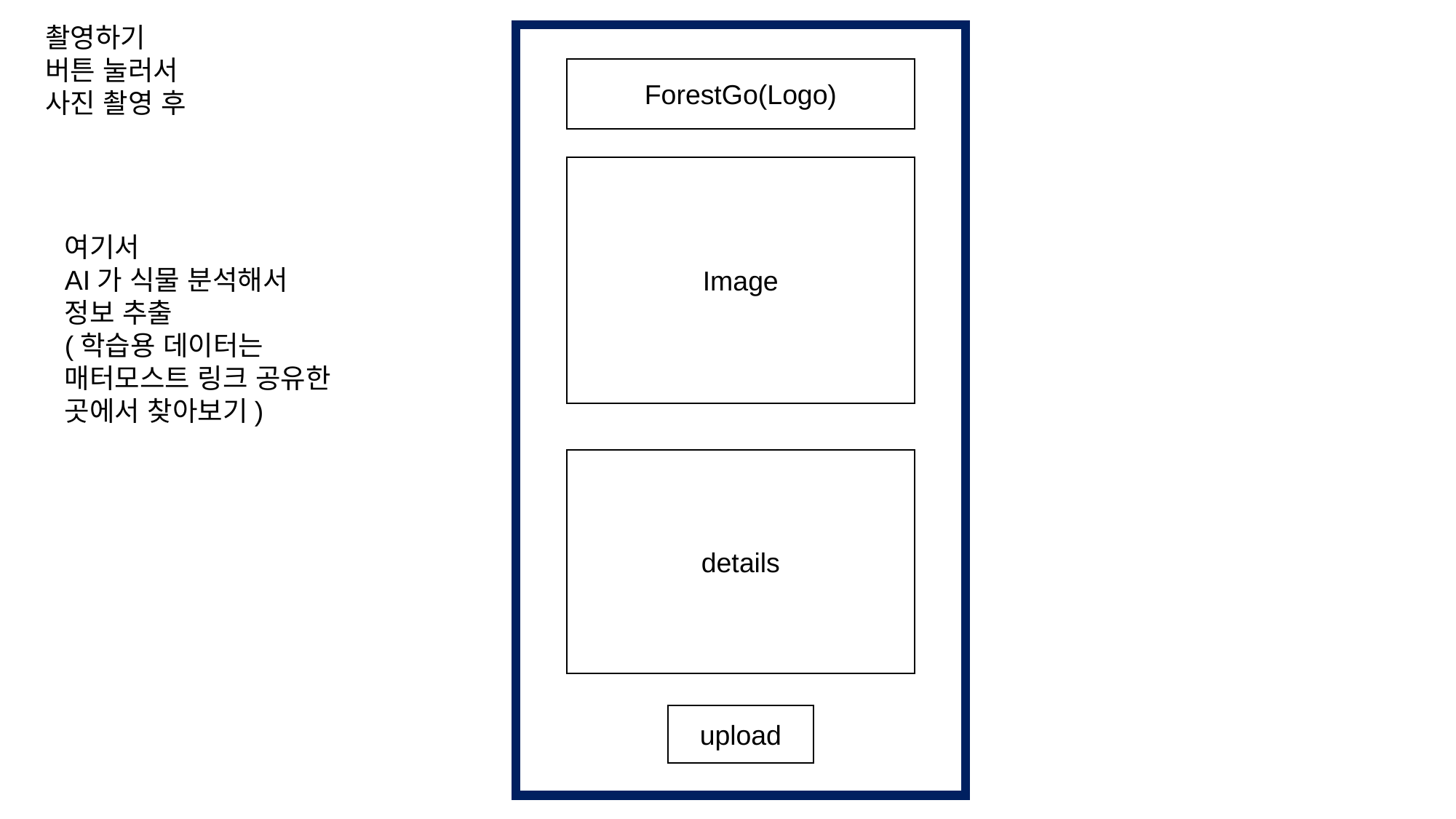

촬영하기
버튼 눌러서
사진 촬영 후
ForestGo(Logo)
Image

여기서
AI가 식물 분석해서 정보 추출
(학습용 데이터는
매터모스트 링크 공유한 곳에서 찾아보기)
details
upload